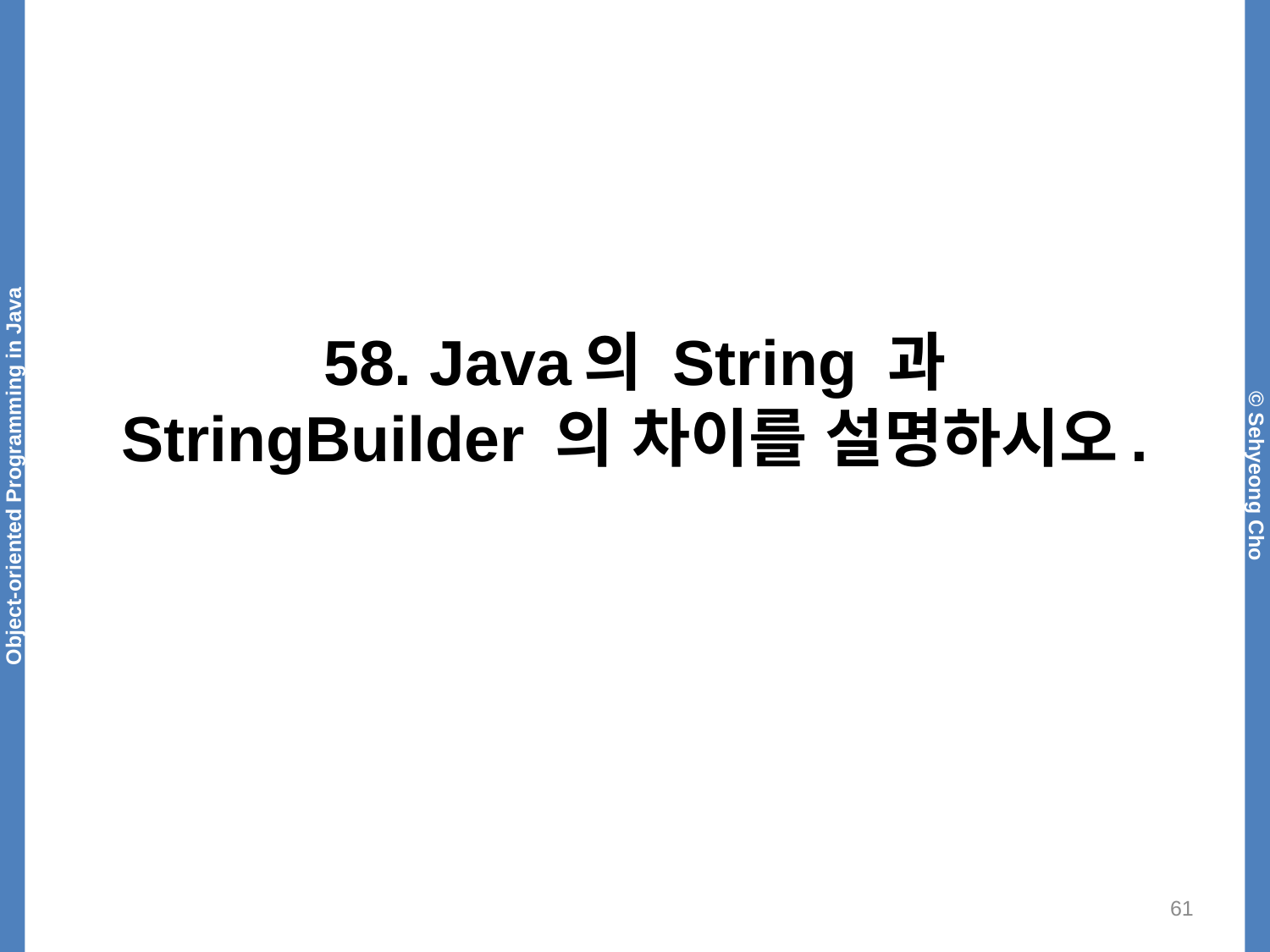

# 58. Java의 String 과 StringBuilder 의 차이를 설명하시오.

61